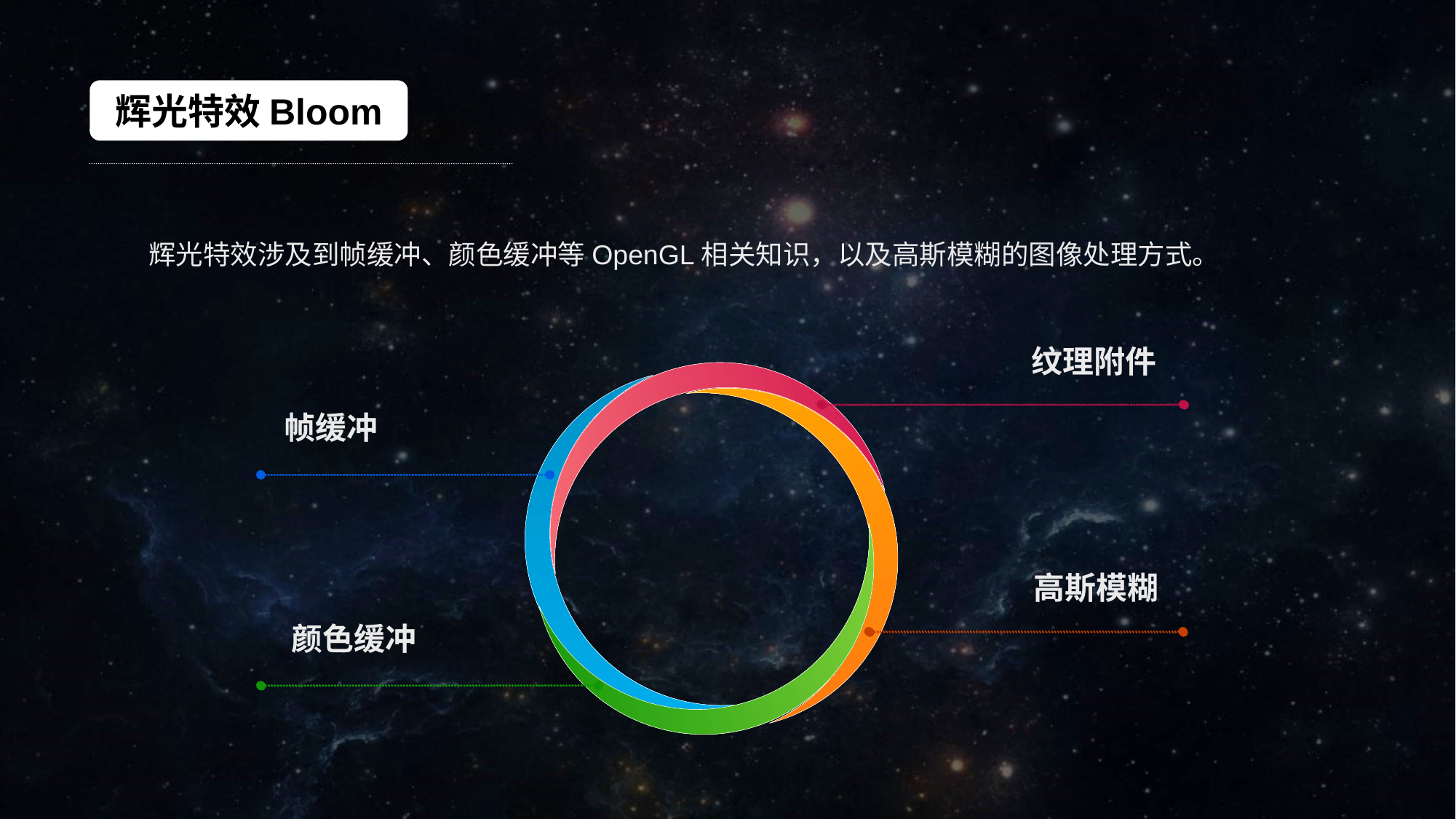

辉光特效Bloom

辉光特效涉及到帧缓冲、颜色缓冲等OpenGL相关知识，以及高斯模糊的图像处理方式。
纹理附件

帧缓冲

高斯模糊
颜色缓冲